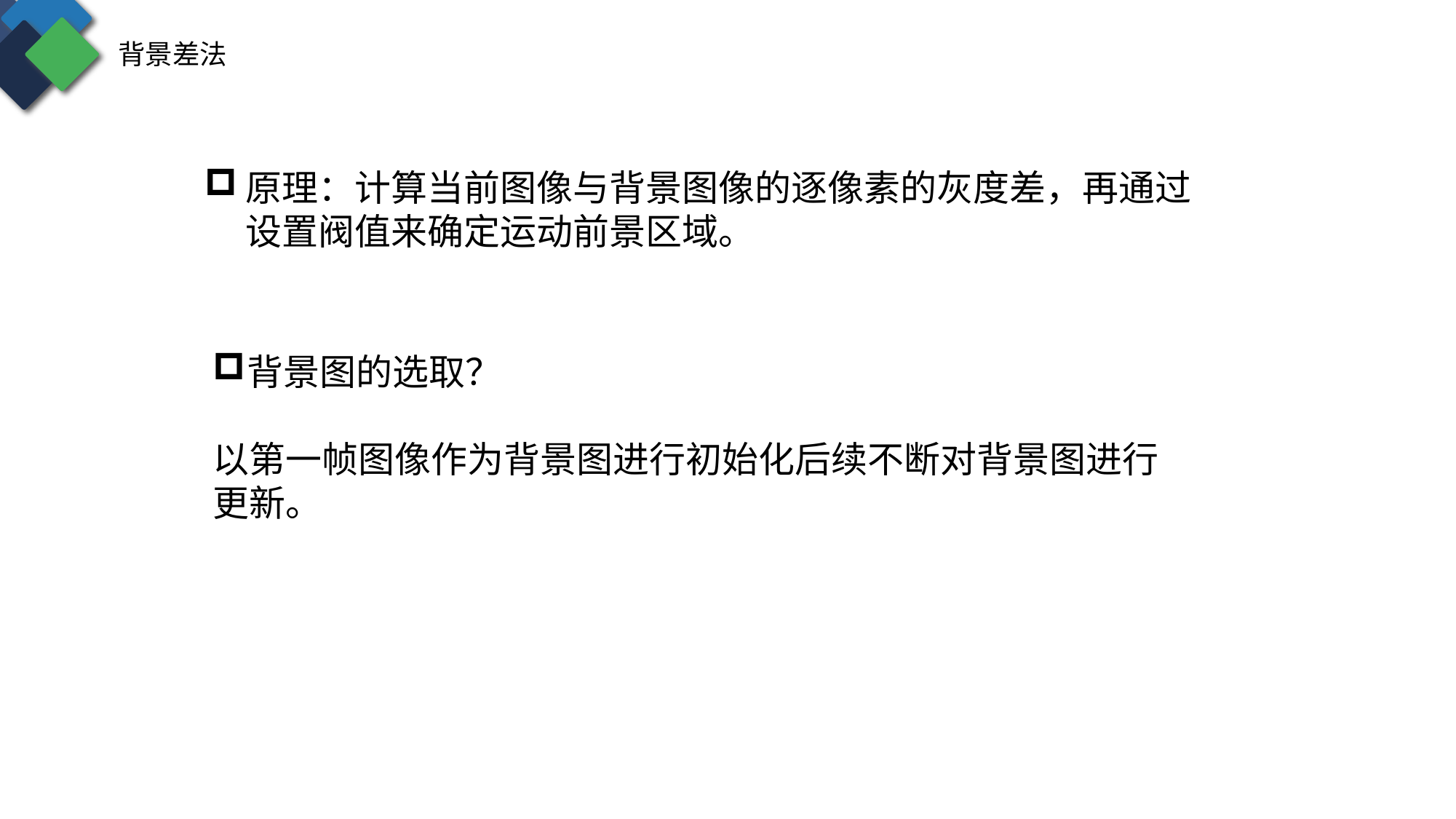

背景差法
原理：计算当前图像与背景图像的逐像素的灰度差，再通过设置阀值来确定运动前景区域。
背景图的选取？

以第一帧图像作为背景图进行初始化后续不断对背景图进行更新。